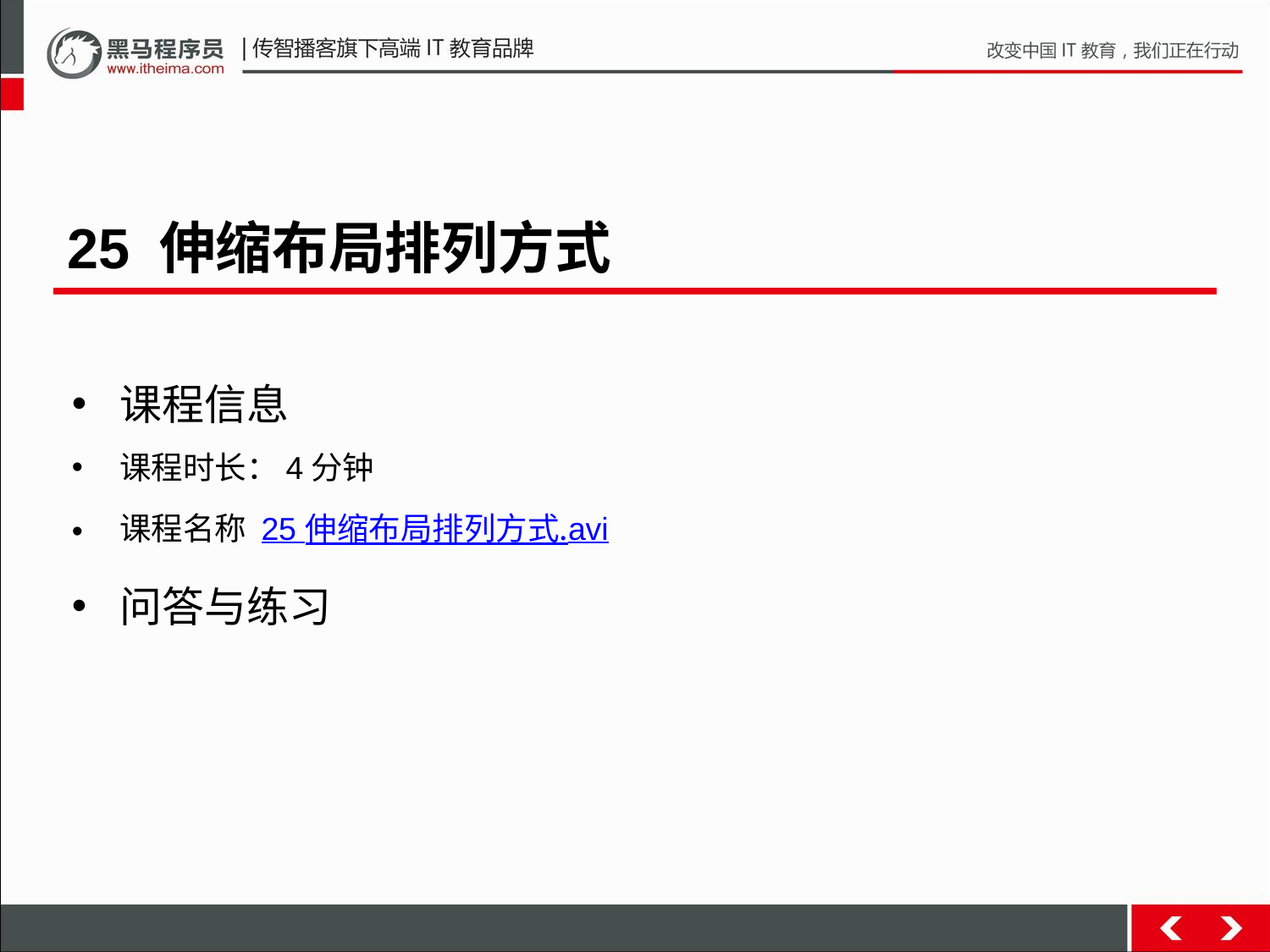

25 伸缩布局排列方式
课程信息
课程时长：4分钟
课程名称 25 伸缩布局排列方式.avi
问答与练习